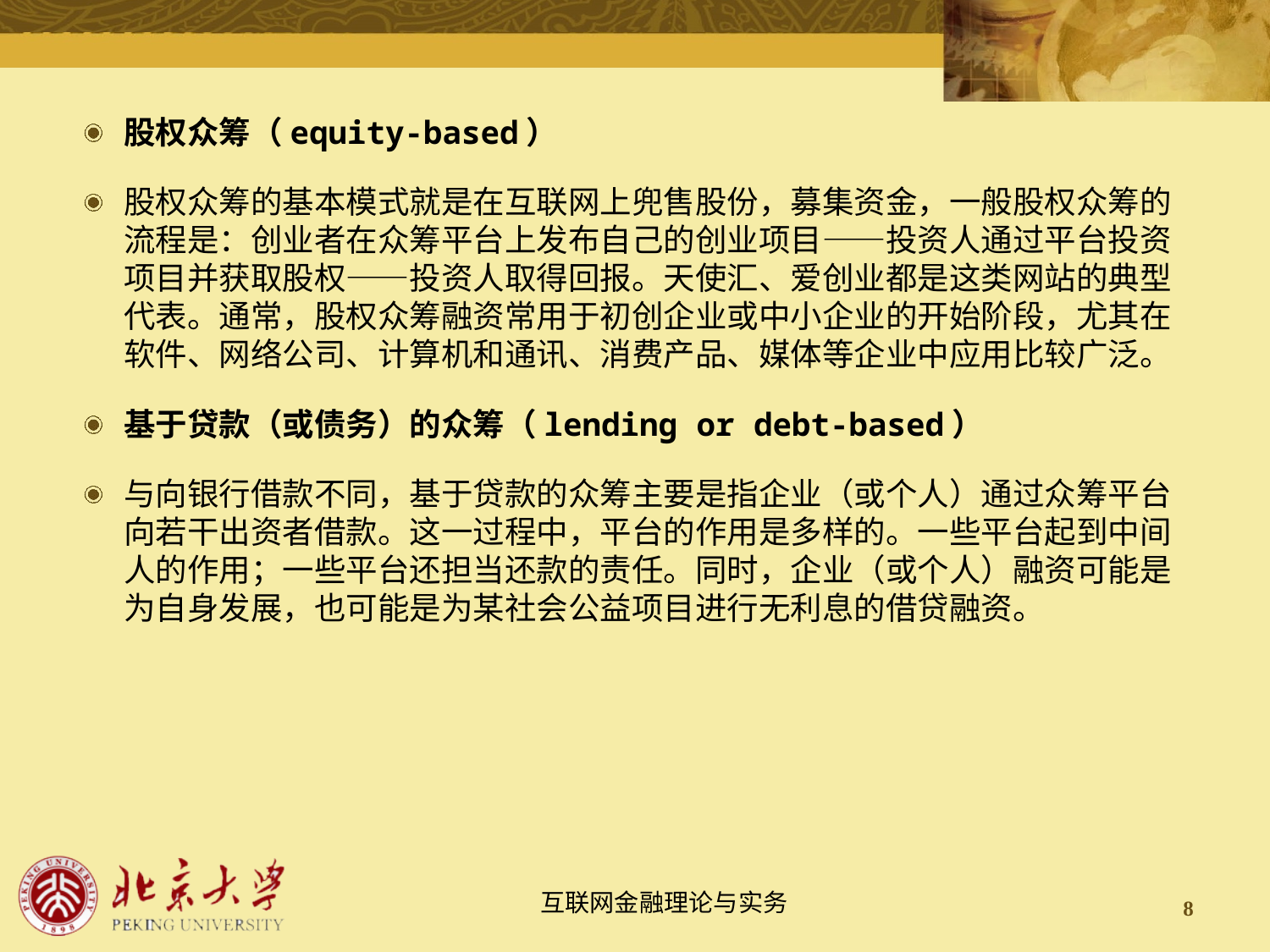

股权众筹（equity-based）
股权众筹的基本模式就是在互联网上兜售股份，募集资金，一般股权众筹的流程是：创业者在众筹平台上发布自己的创业项目——投资人通过平台投资项目并获取股权——投资人取得回报。天使汇、爱创业都是这类网站的典型代表。通常，股权众筹融资常用于初创企业或中小企业的开始阶段，尤其在软件、网络公司、计算机和通讯、消费产品、媒体等企业中应用比较广泛。
基于贷款（或债务）的众筹（lending or debt-based）
与向银行借款不同，基于贷款的众筹主要是指企业（或个人）通过众筹平台向若干出资者借款。这一过程中，平台的作用是多样的。一些平台起到中间人的作用；一些平台还担当还款的责任。同时，企业（或个人）融资可能是为自身发展，也可能是为某社会公益项目进行无利息的借贷融资。
8